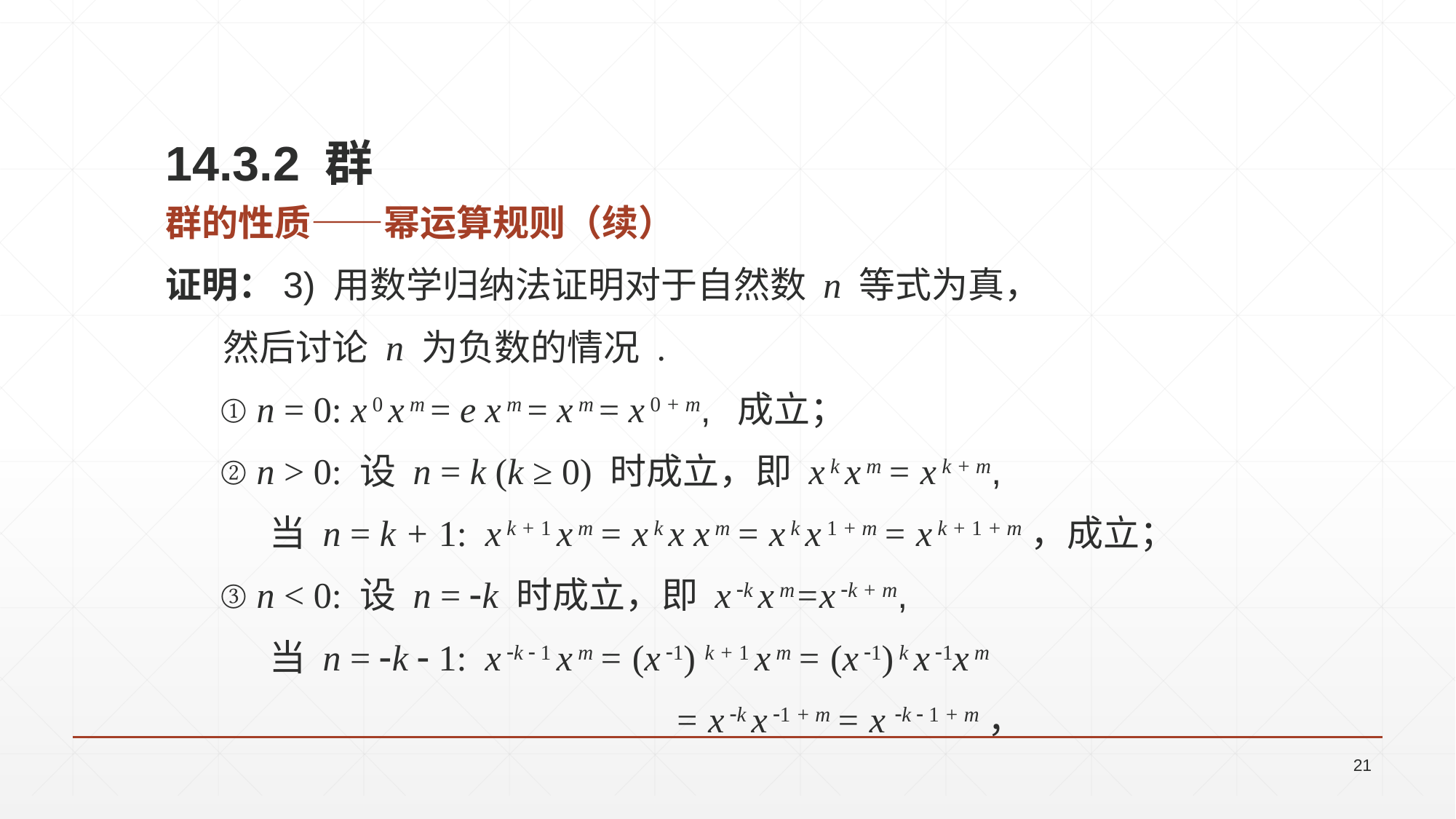

14.3.2 群
群的性质——幂运算规则（续）
证明：3) 用数学归纳法证明对于自然数 n 等式为真，
      然后讨论 n 为负数的情况 .
① n = 0: x 0 x m = e x m = x m = x 0 + m,  成立；
② n > 0: 设 n = k (k ≥ 0) 时成立，即 x k x m = x k + m,
     当 n = k + 1:  x k + 1 x m = x k x x m = x k x 1 + m = x k + 1 + m，成立；
③ n < 0: 设 n = −k 时成立，即 x −k x m=x −k + m,
     当 n = −k − 1:  x −k − 1 x m = (x −1) k + 1 x m = (x −1) k x −1x m
					  = x −k x −1 + m = x −k − 1 + m，

21